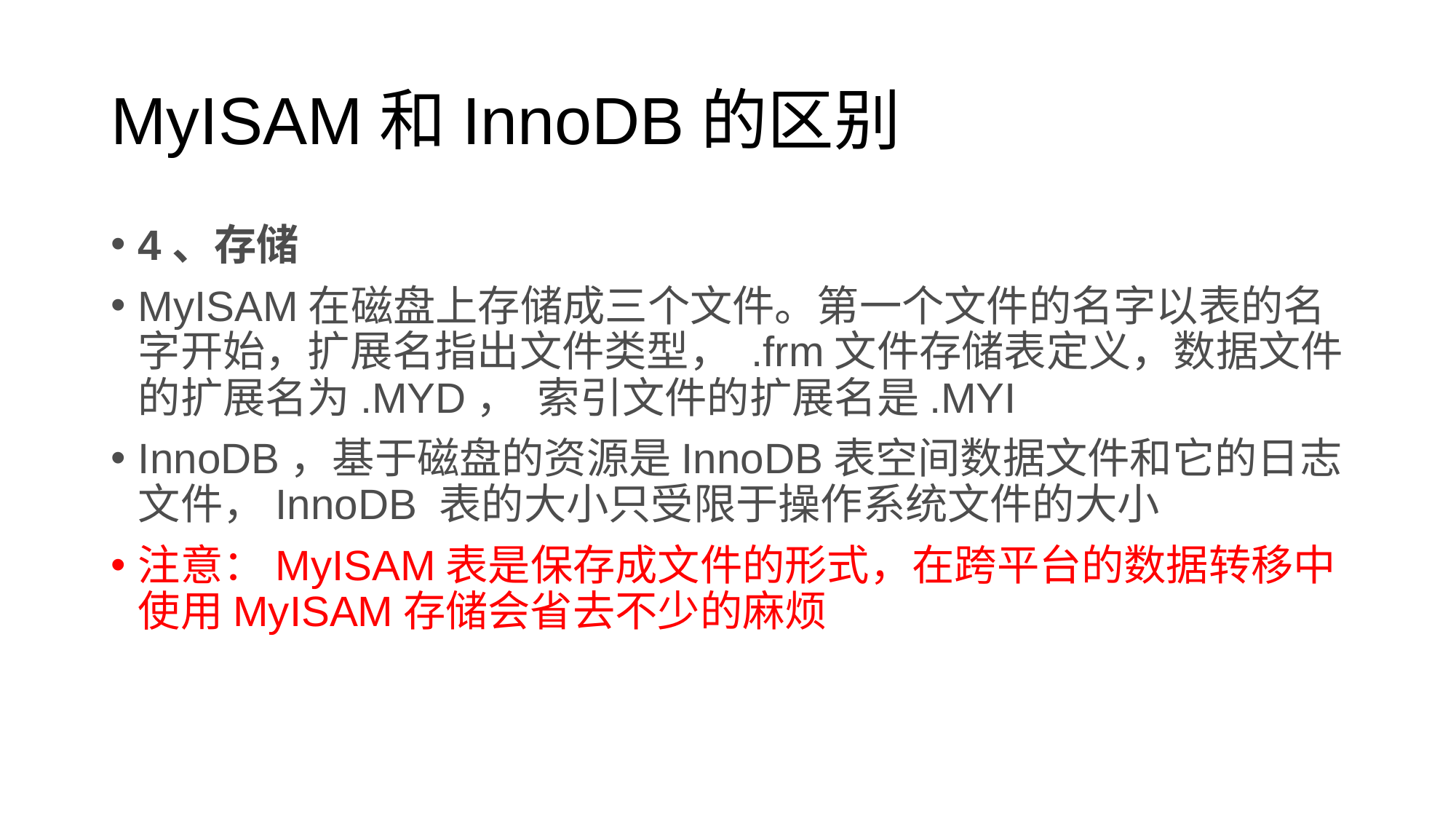

# MyISAM和InnoDB的区别
4、存储
MyISAM在磁盘上存储成三个文件。第一个文件的名字以表的名字开始，扩展名指出文件类型， .frm文件存储表定义，数据文件的扩展名为.MYD，  索引文件的扩展名是.MYI
InnoDB，基于磁盘的资源是InnoDB表空间数据文件和它的日志文件，InnoDB 表的大小只受限于操作系统文件的大小
注意：MyISAM表是保存成文件的形式，在跨平台的数据转移中使用MyISAM存储会省去不少的麻烦